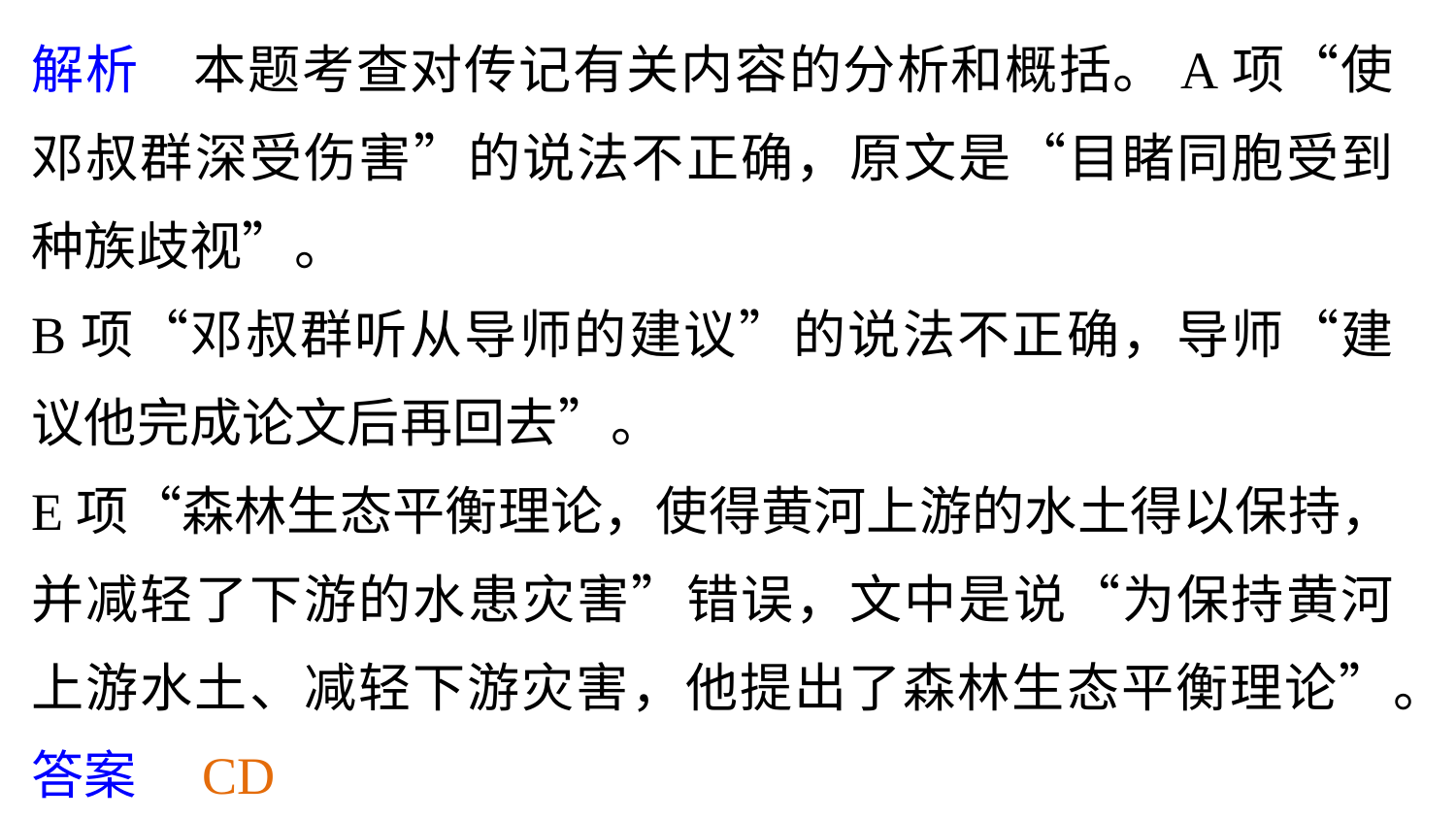

解析　本题考查对传记有关内容的分析和概括。A项“使邓叔群深受伤害”的说法不正确，原文是“目睹同胞受到种族歧视”。
B项“邓叔群听从导师的建议”的说法不正确，导师“建议他完成论文后再回去”。
E项“森林生态平衡理论，使得黄河上游的水土得以保持，并减轻了下游的水患灾害”错误，文中是说“为保持黄河上游水土、减轻下游灾害，他提出了森林生态平衡理论”。
答案　CD